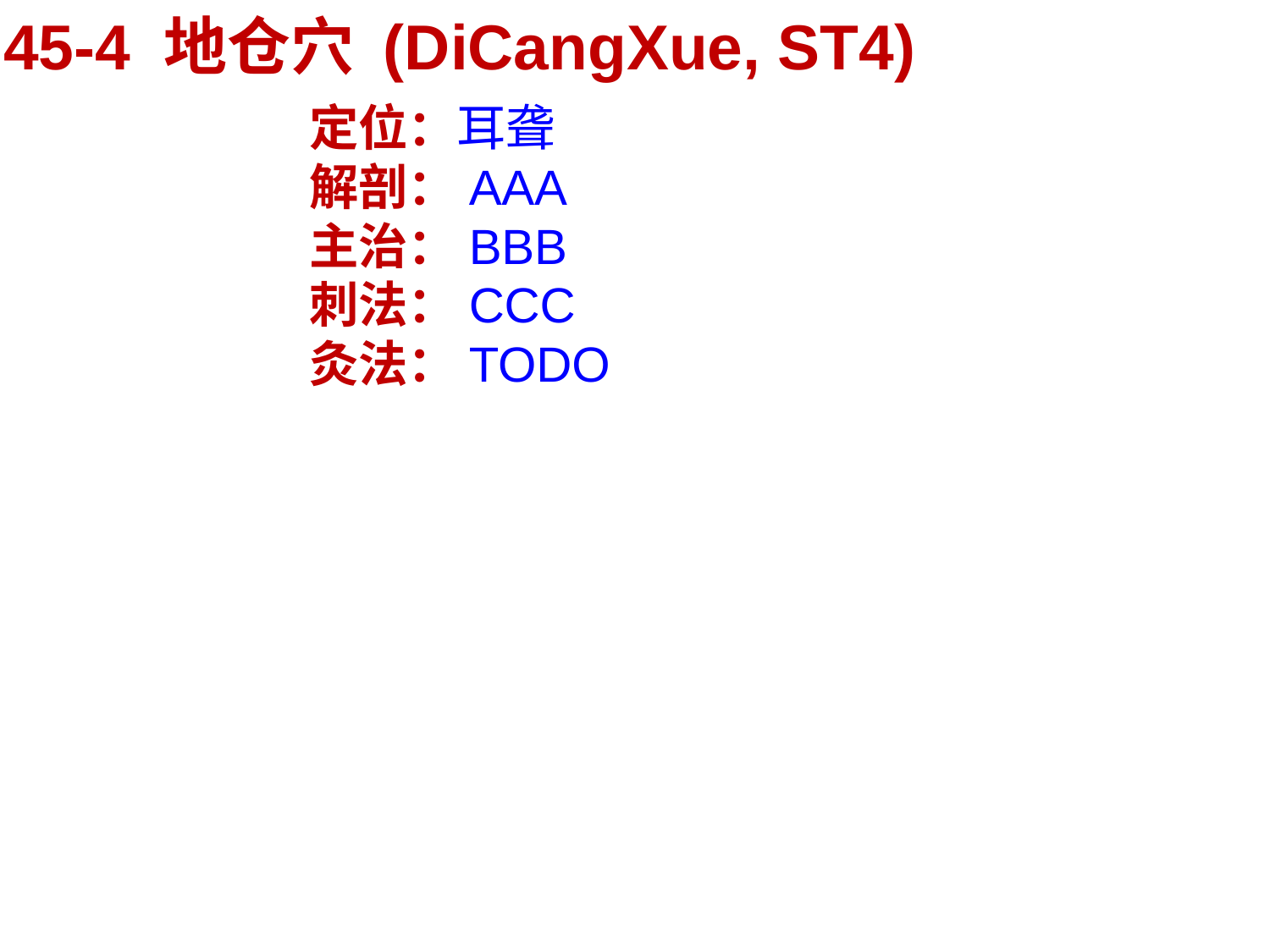

45-4 地仓穴 (DiCangXue, ST4)
定位：耳聋
解剖：AAA
主治：BBB
刺法：CCC
灸法：TODO